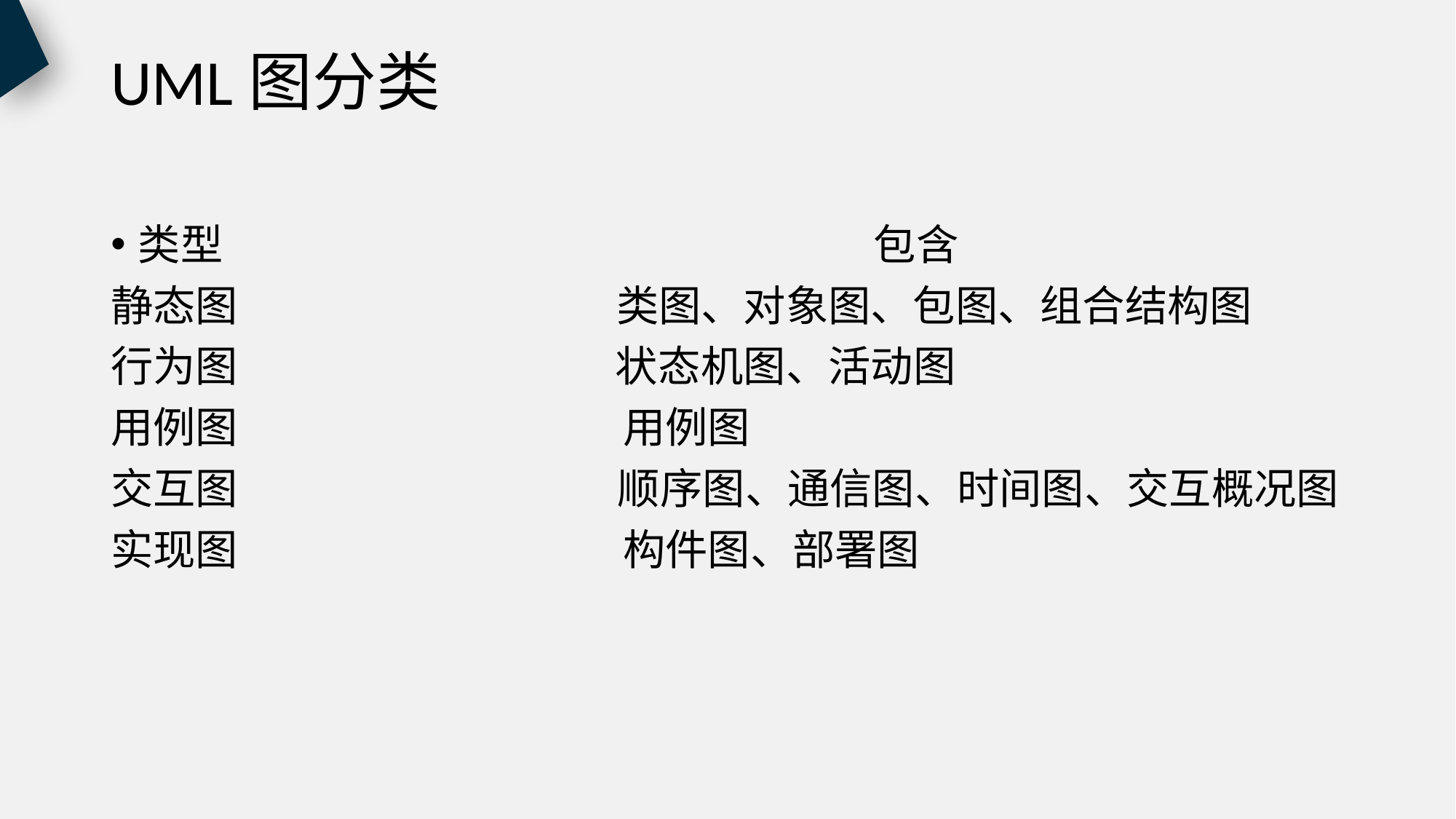

# UML图分类
类型                                                                     包含
静态图                                        类图、对象图、包图、组合结构图
行为图                                        状态机图、活动图
用例图			        用例图
交互图		                   顺序图、通信图、时间图、交互概况图
实现图			        构件图、部署图